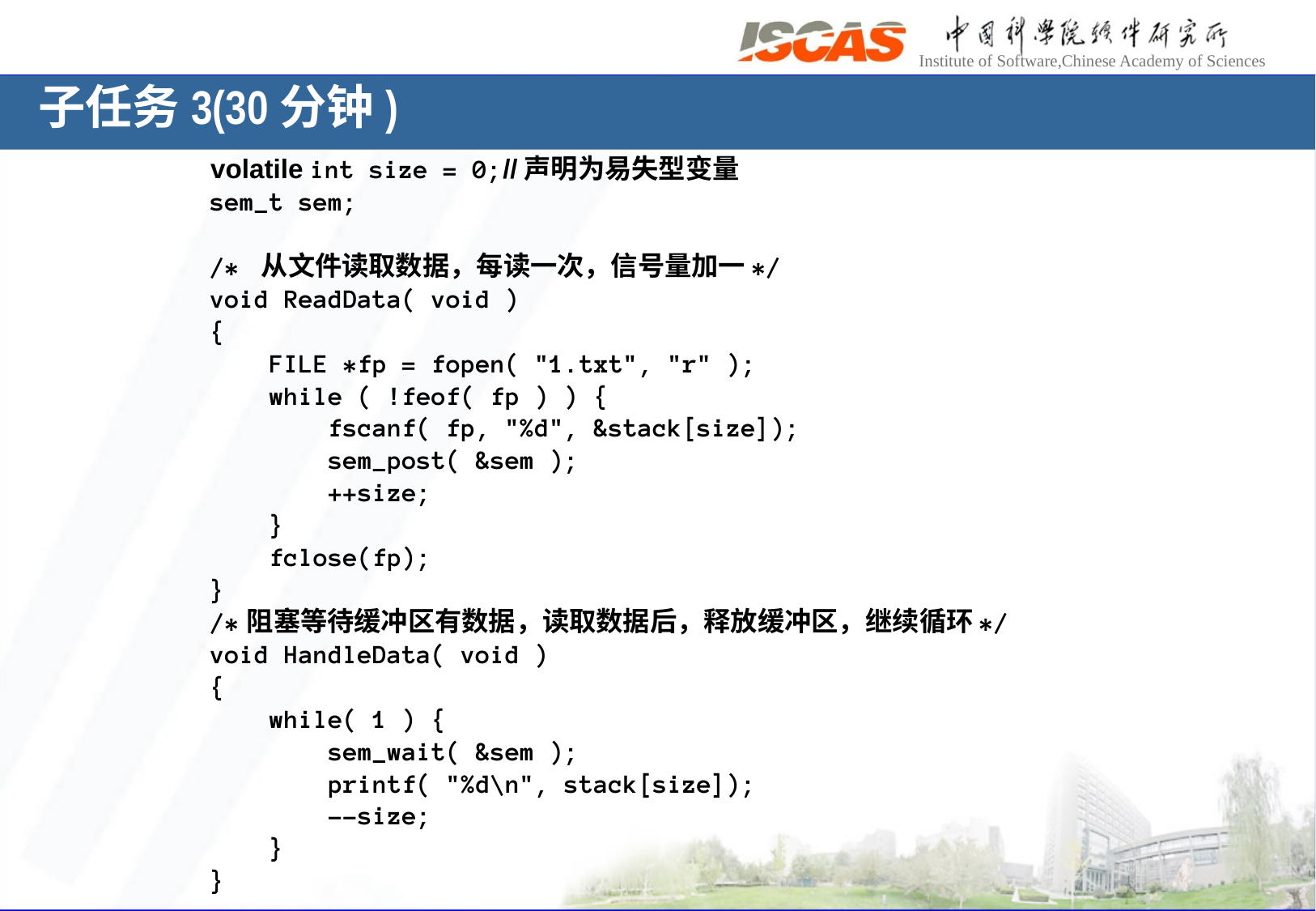

子任务3(30分钟)
volatile int size = 0;//声明为易失型变量
sem_t sem;

/* 从文件读取数据，每读一次，信号量加一*/
void ReadData( void )
{
    FILE *fp = fopen( "1.txt", "r" );
    while ( !feof( fp ) ) {
        fscanf( fp, "%d", &stack[size]);
        sem_post( &sem );
        ++size;
    }
    fclose(fp);
}
/*阻塞等待缓冲区有数据，读取数据后，释放缓冲区，继续循环*/
void HandleData( void )
{
    while( 1 ) {
        sem_wait( &sem );
        printf( "%d\n", stack[size]);
        --size;
    }
}